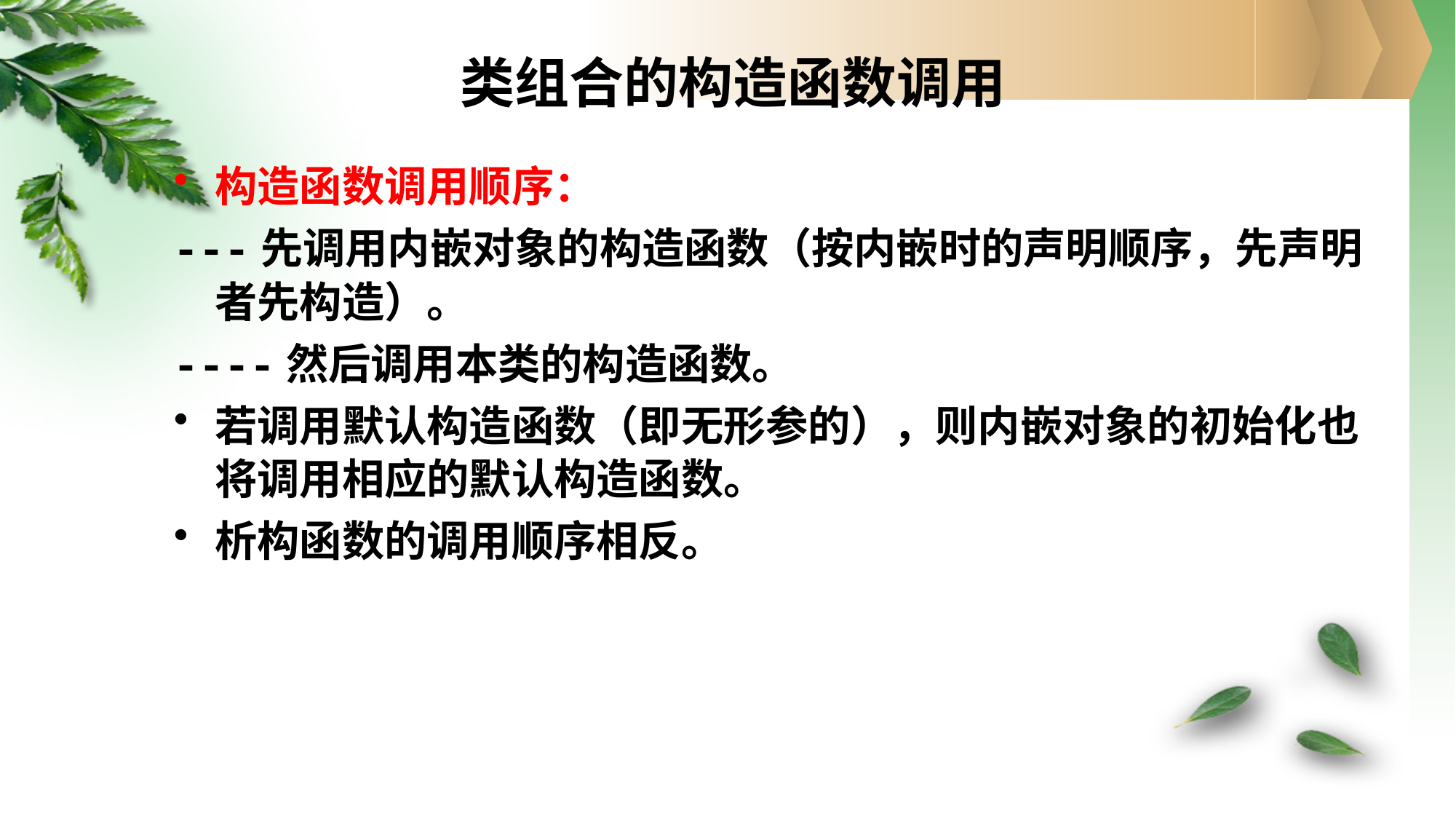

# 类组合的构造函数调用
构造函数调用顺序：
---先调用内嵌对象的构造函数（按内嵌时的声明顺序，先声明者先构造）。
----然后调用本类的构造函数。
若调用默认构造函数（即无形参的），则内嵌对象的初始化也将调用相应的默认构造函数。
析构函数的调用顺序相反。